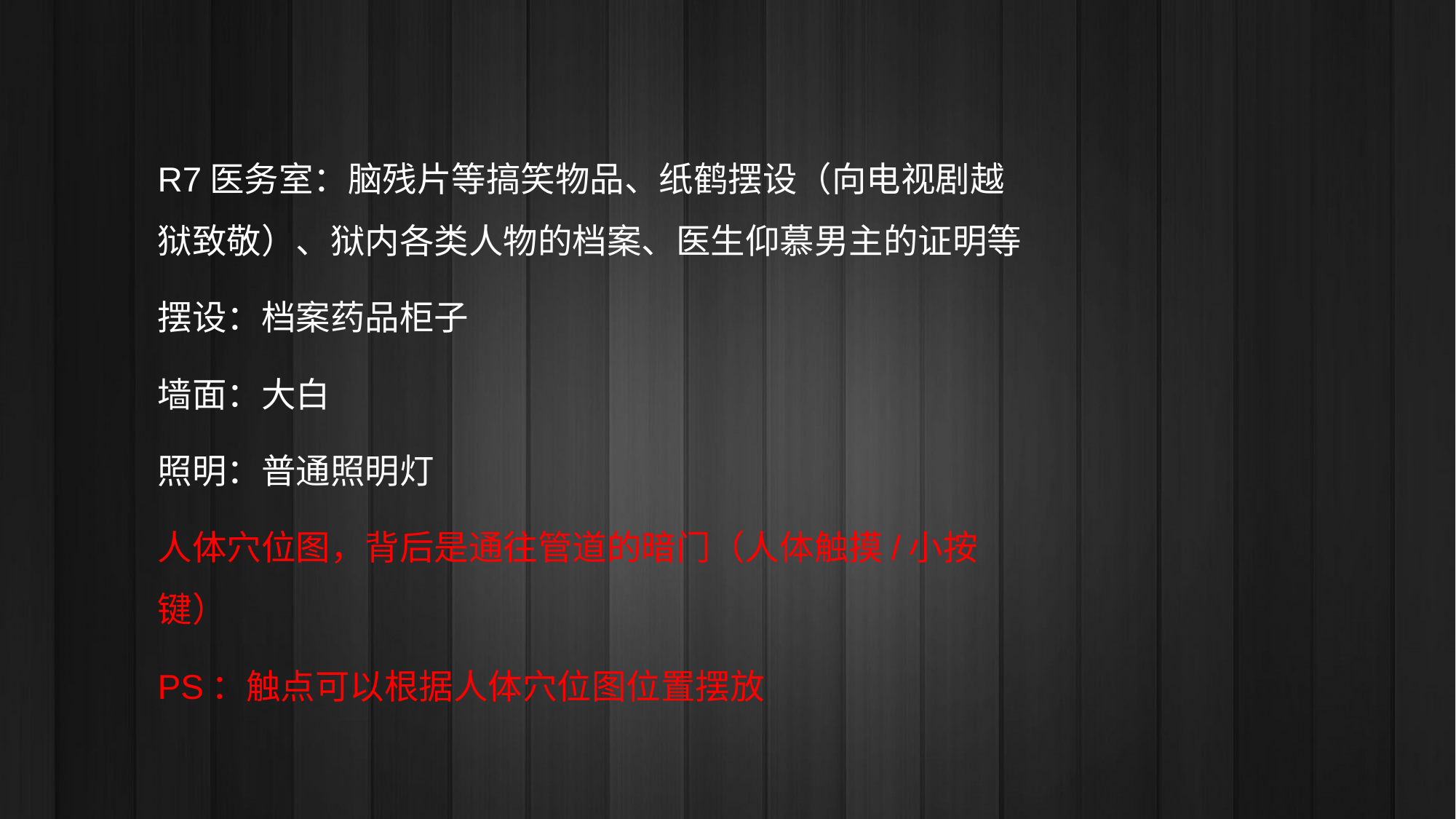

R7医务室：脑残片等搞笑物品、纸鹤摆设（向电视剧越狱致敬）、狱内各类人物的档案、医生仰慕男主的证明等
摆设：档案药品柜子
墙面：大白
照明：普通照明灯
人体穴位图，背后是通往管道的暗门（人体触摸/小按键）
PS：触点可以根据人体穴位图位置摆放